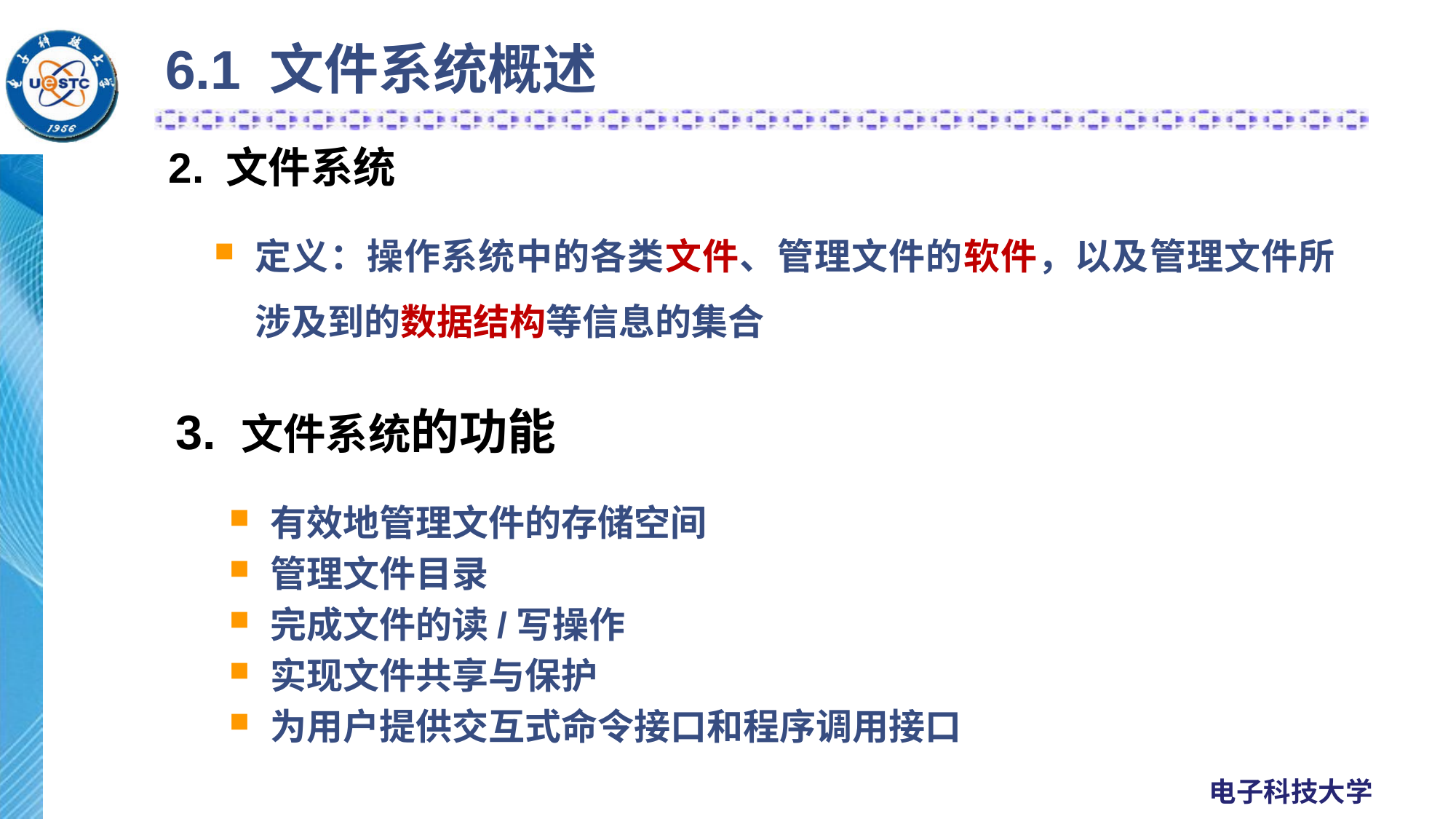

6.1 文件系统概述
# 2. 文件系统
定义：操作系统中的各类文件、管理文件的软件，以及管理文件所涉及到的数据结构等信息的集合
3. 文件系统的功能
有效地管理文件的存储空间
管理文件目录
完成文件的读/写操作
实现文件共享与保护
为用户提供交互式命令接口和程序调用接口